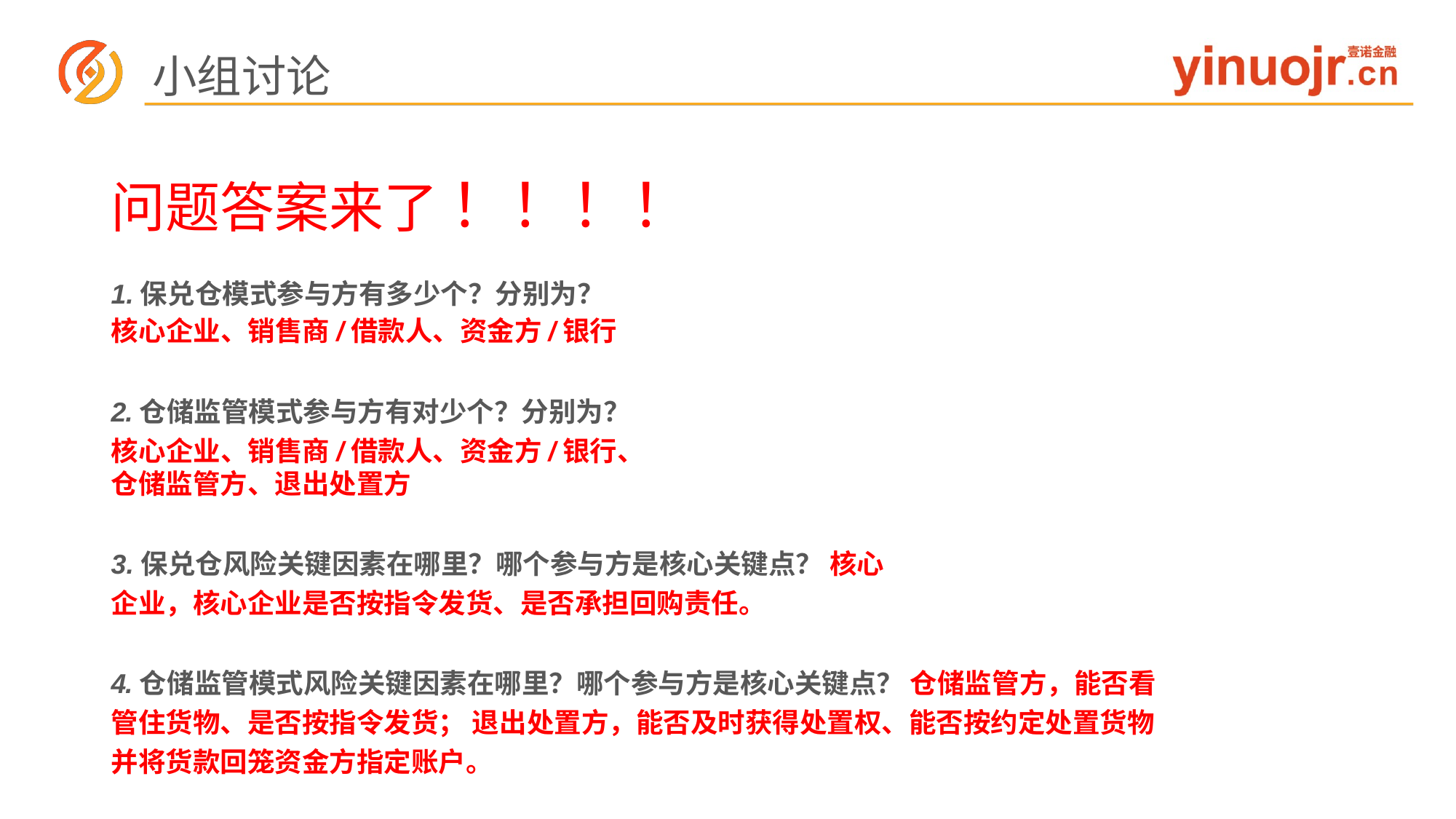

# 小组讨论
问题答案来了 ！！！！
1.保兑仓模式参与方有多少个？分别为？ 核心企业、销售商/借款人、资金方/银行

2.仓储监管模式参与方有对少个？分别为？
核心企业、销售商/借款人、资金方/银行、仓储监管方、退出处置方

3.保兑仓风险关键因素在哪里？哪个参与方是核心关键点？ 核心企业，核心企业是否按指令发货、是否承担回购责任。

4.仓储监管模式风险关键因素在哪里？哪个参与方是核心关键点？ 仓储监管方，能否看管住货物、是否按指令发货； 退出处置方，能否及时获得处置权、能否按约定处置货物并将货款回笼资金方指定账户。